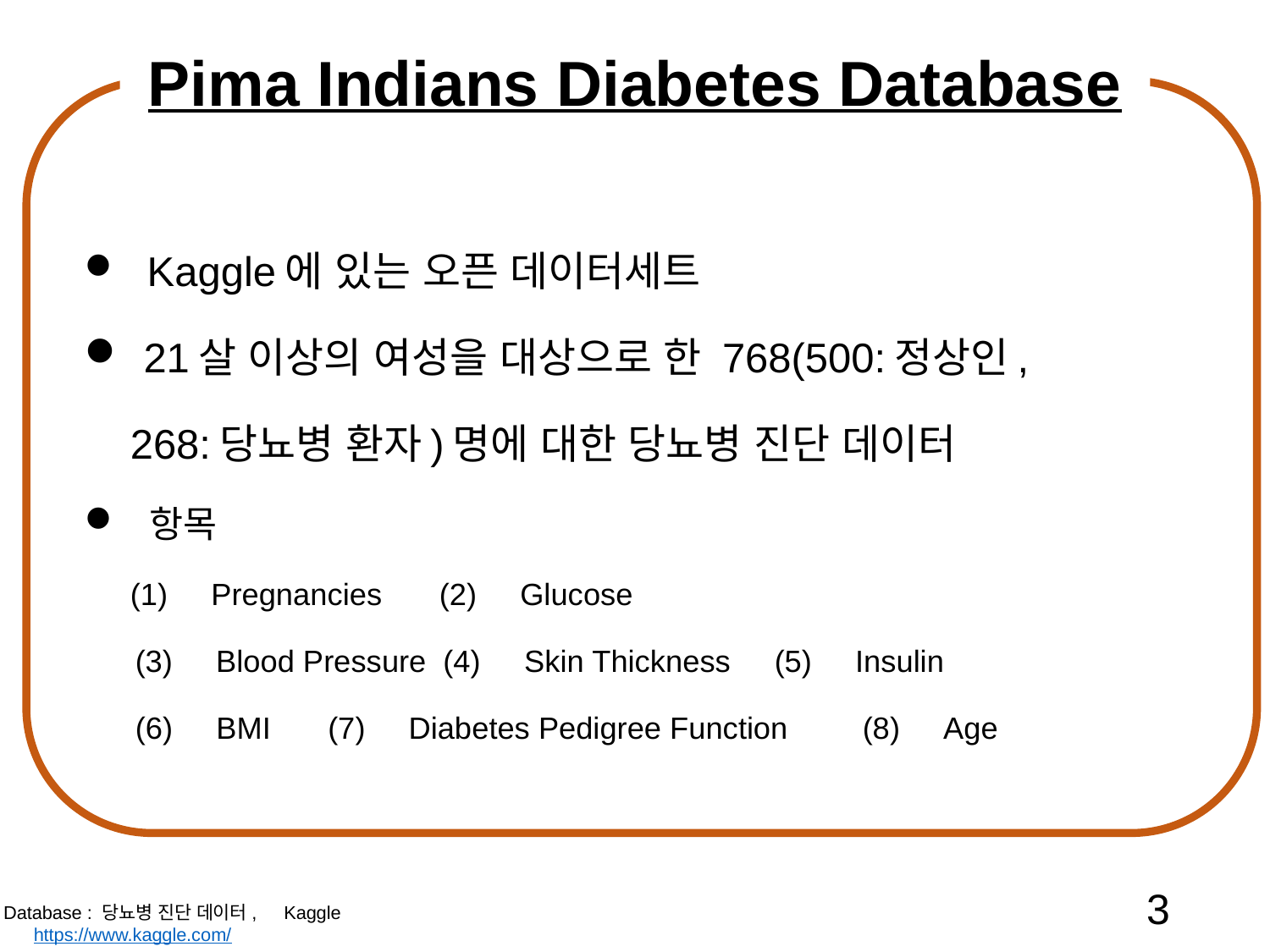

# Pima Indians Diabetes Database

   Kaggle에 있는 오픈 데이터세트
  21살 이상의 여성을 대상으로 한 768(500:정상인,
    268:당뇨병 환자)명에 대한 당뇨병 진단 데이터
   항목
      (1)　Pregnancies　  (2)　Glucose
　  (3)　Blood Pressure  (4)　Skin Thickness　(5)　Insulin
      (6)　BMI　  (7)　Diabetes Pedigree Function　　(8)　Age

3
 Database : 당뇨병 진단 데이터,　Kaggle
 　 https://www.kaggle.com/